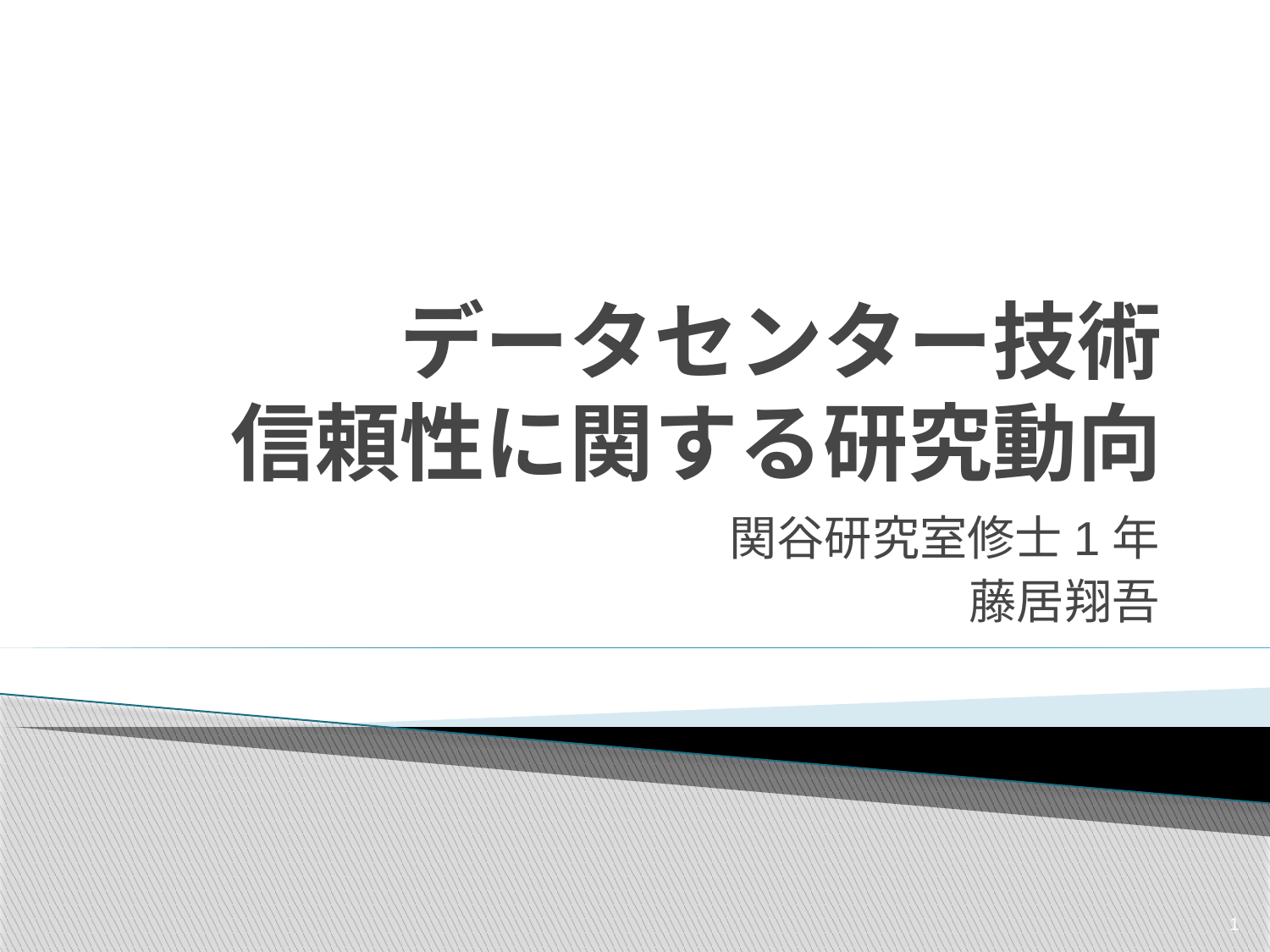

# データセンター技術 信頼性に関する研究動向
関谷研究室修士1年
藤居翔吾
1